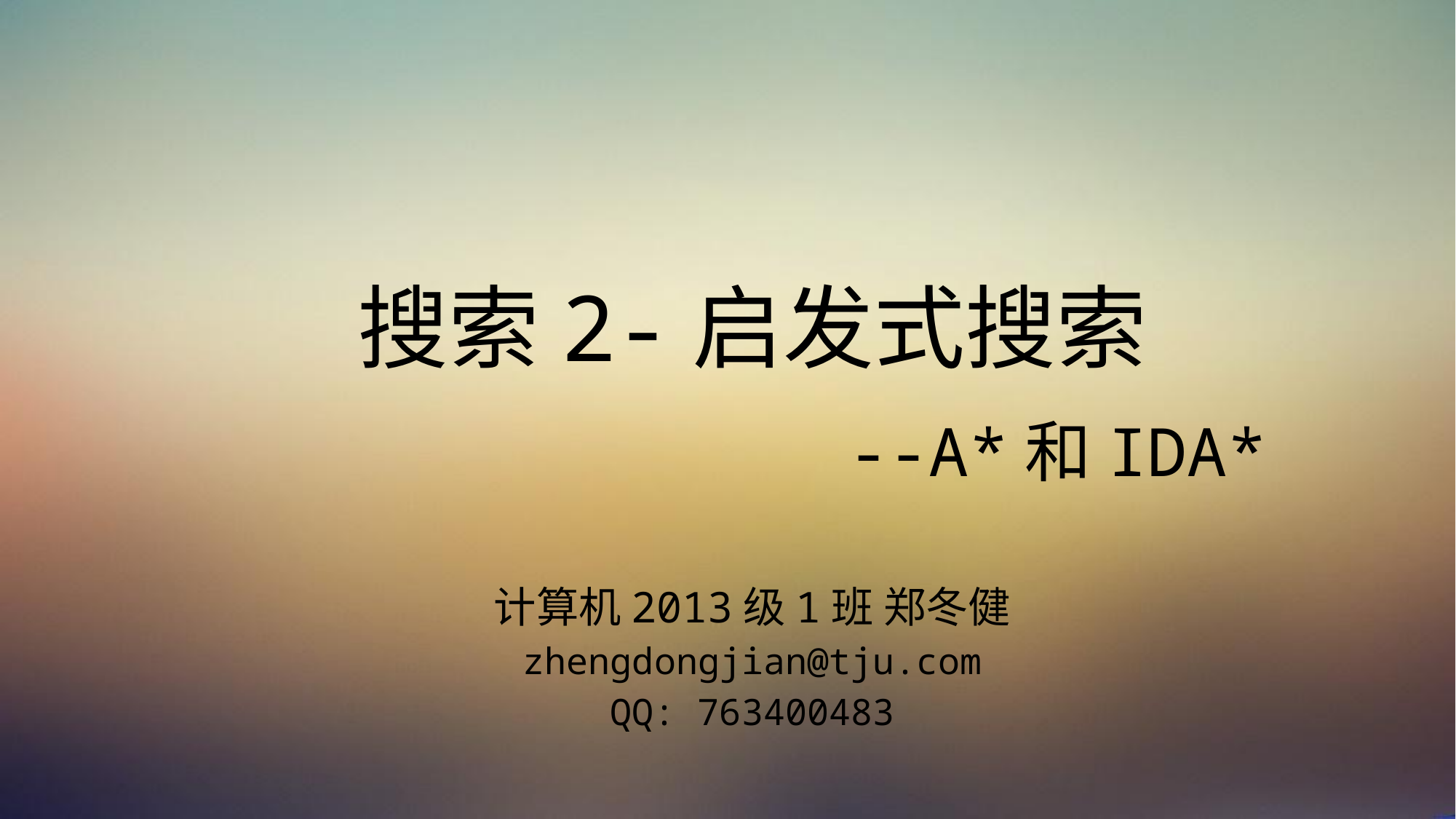

# 搜索2-启发式搜索
--A*和IDA*
计算机2013级1班 郑冬健
zhengdongjian@tju.com
QQ: 763400483